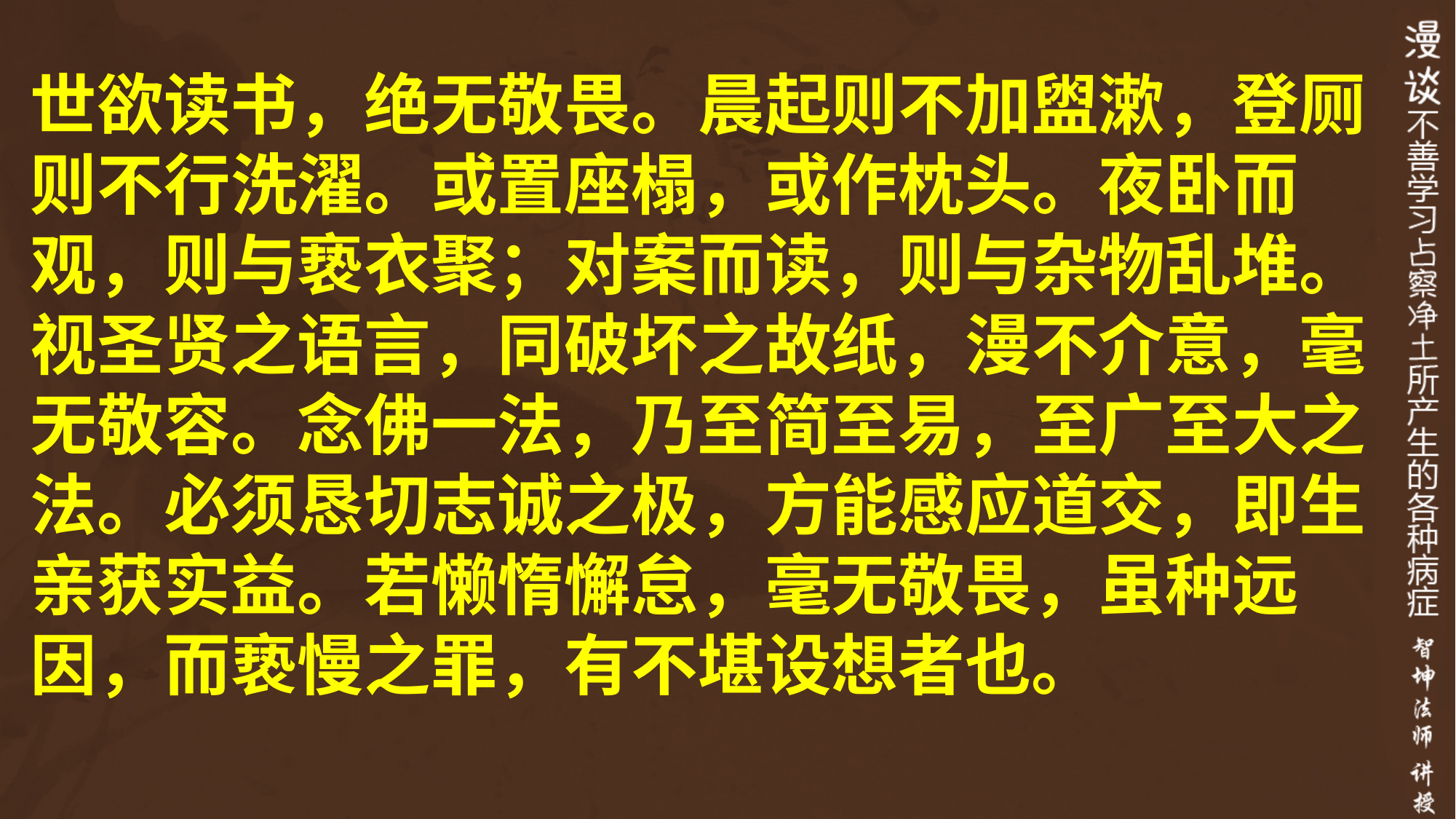

世欲读书，绝无敬畏。晨起则不加盥漱，登厕则不行洗濯。或置座榻，或作枕头。夜卧而观，则与亵衣聚；对案而读，则与杂物乱堆。视圣贤之语言，同破坏之故纸，漫不介意，毫无敬容。念佛一法，乃至简至易，至广至大之法。必须恳切志诚之极，方能感应道交，即生亲获实益。若懒惰懈怠，毫无敬畏，虽种远因，而亵慢之罪，有不堪设想者也。